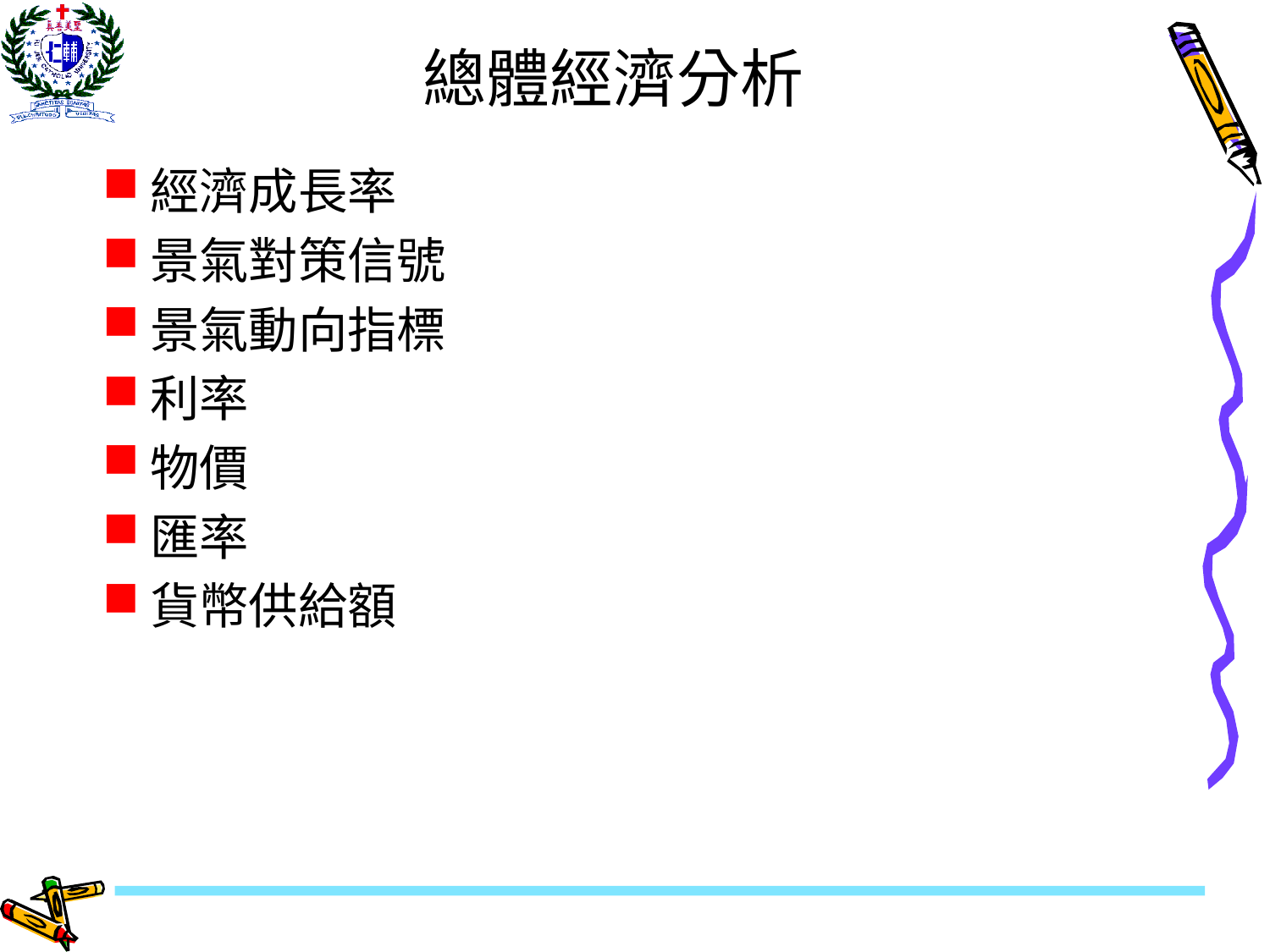

# 總體經濟分析
經濟成長率
景氣對策信號
景氣動向指標
利率
物價
匯率
貨幣供給額